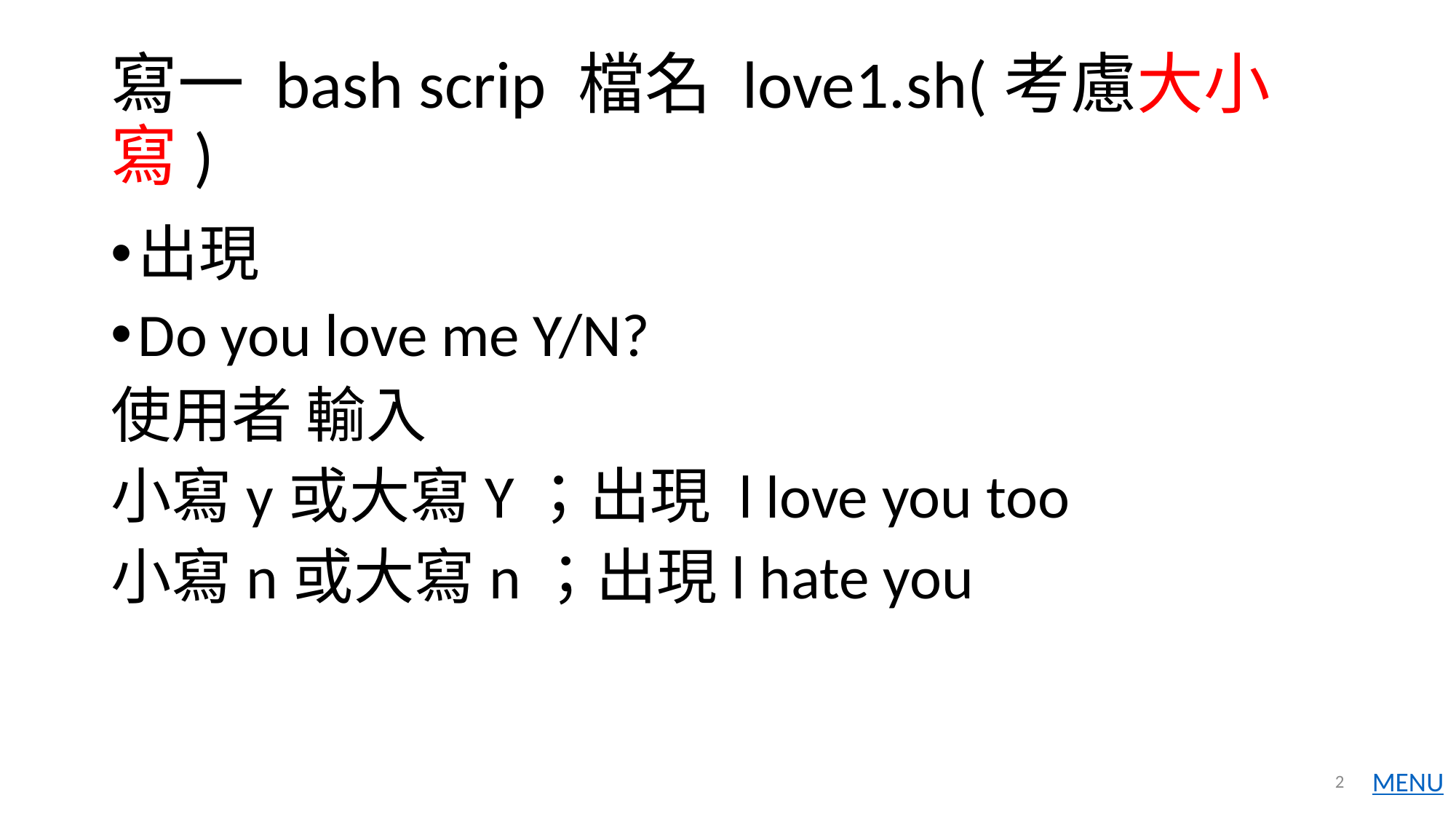

# 寫一 bash scrip 檔名 love1.sh(考慮大小寫)
出現
Do you love me Y/N?
使用者 輸入
小寫y或大寫Y；出現 l love you too
小寫n或大寫n；出現l hate you

2